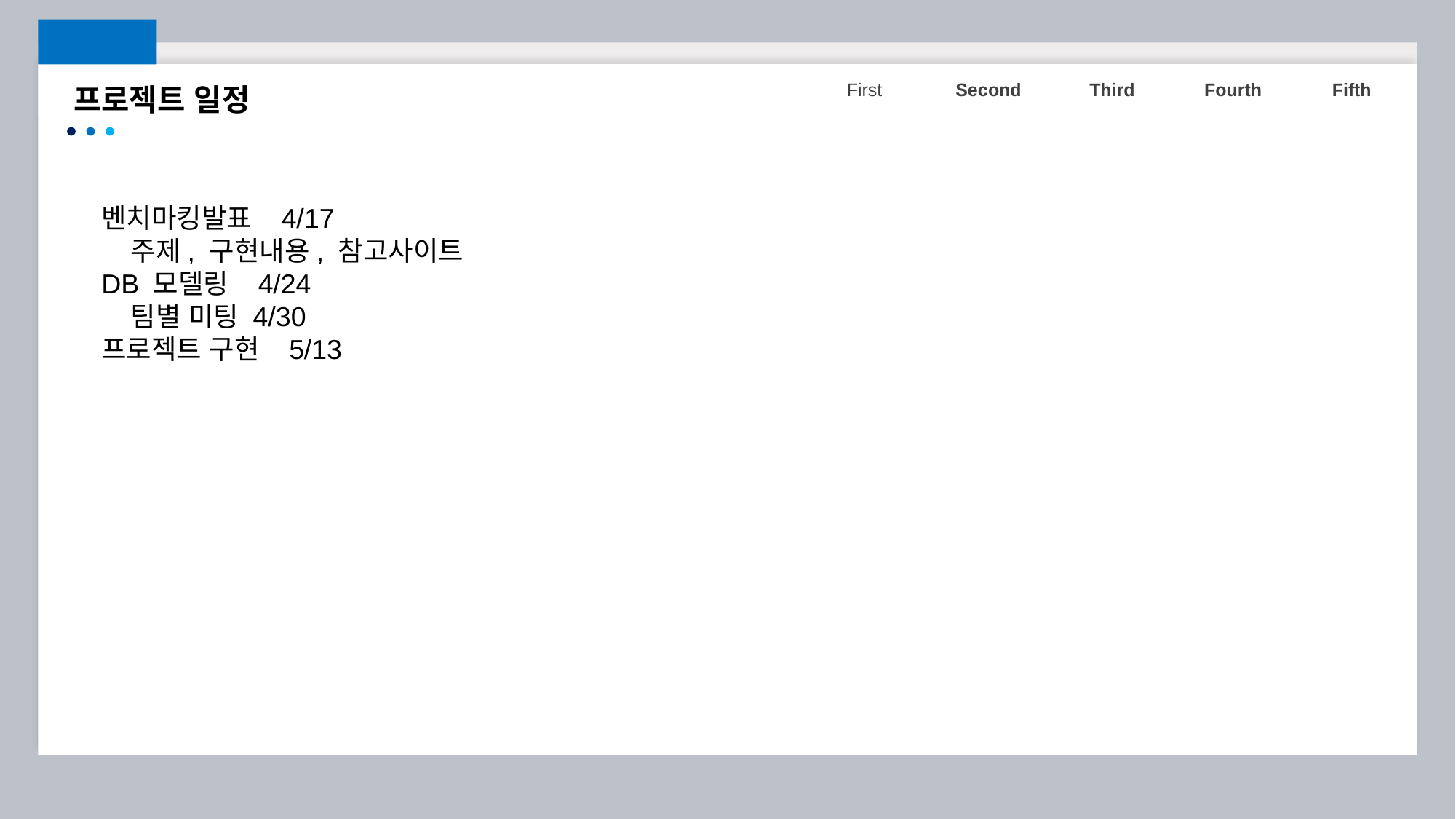

First
Second
Third
Fourth
Fifth
프로젝트 일정

벤치마킹발표   4/17
   주제, 구현내용, 참고사이트
DB 모델링   4/24
   팀별 미팅 4/30
프로젝트 구현   5/13